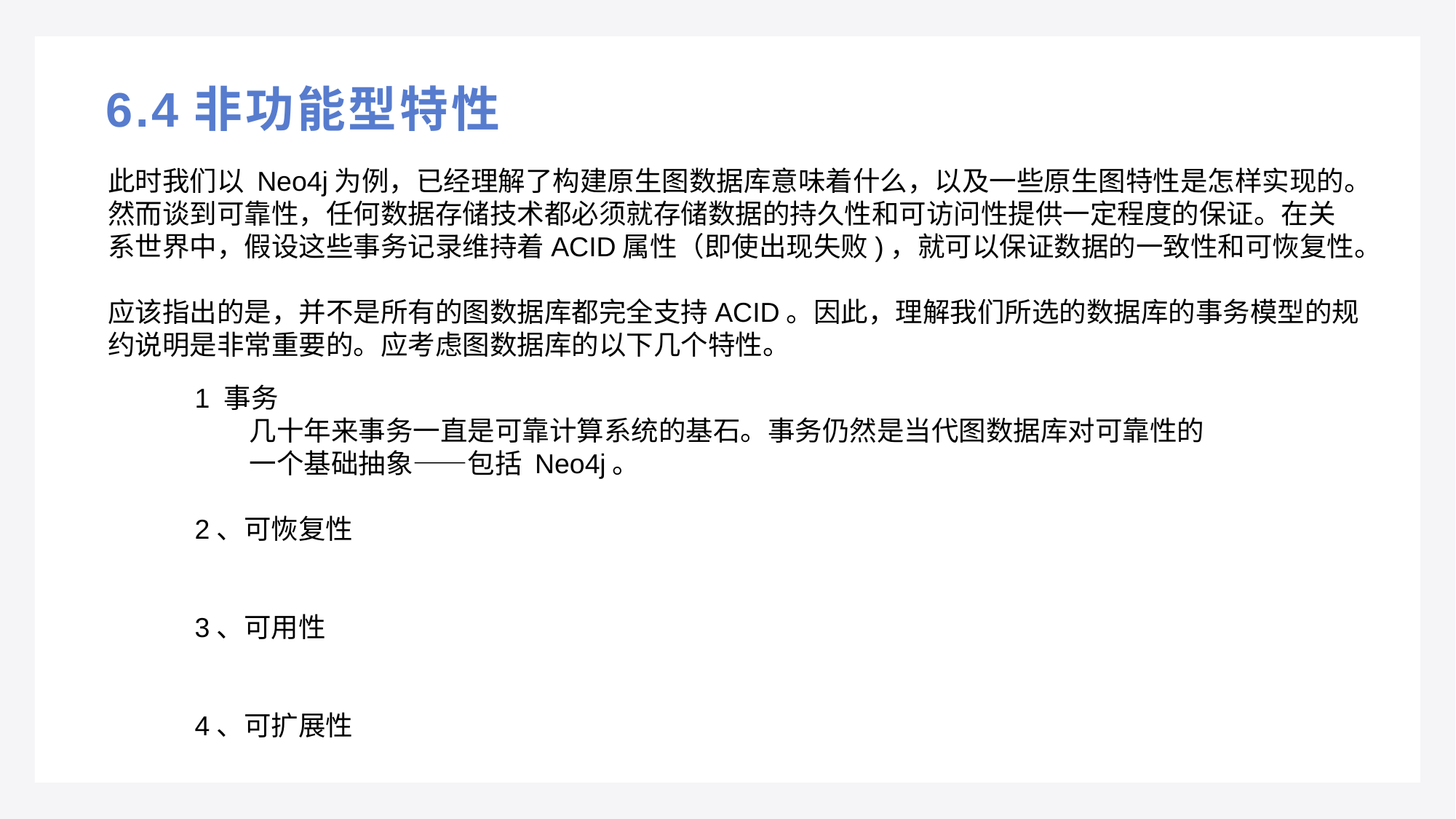

# 6.4非功能型特性
此时我们以 Neo4j为例，已经理解了构建原生图数据库意味着什么，以及一些原生图特性是怎样实现的。然而谈到可靠性，任何数据存储技术都必须就存储数据的持久性和可访问性提供一定程度的保证。在关系世界中，假设这些事务记录维持着ACID属性（即使出现失败)，就可以保证数据的一致性和可恢复性。

应该指出的是，并不是所有的图数据库都完全支持ACID。因此，理解我们所选的数据库的事务模型的规约说明是非常重要的。应考虑图数据库的以下几个特性。
1 事务
几十年来事务一直是可靠计算系统的基石。事务仍然是当代图数据库对可靠性的一个基础抽象——包括 Neo4j。

2、可恢复性

3、可用性

4、可扩展性